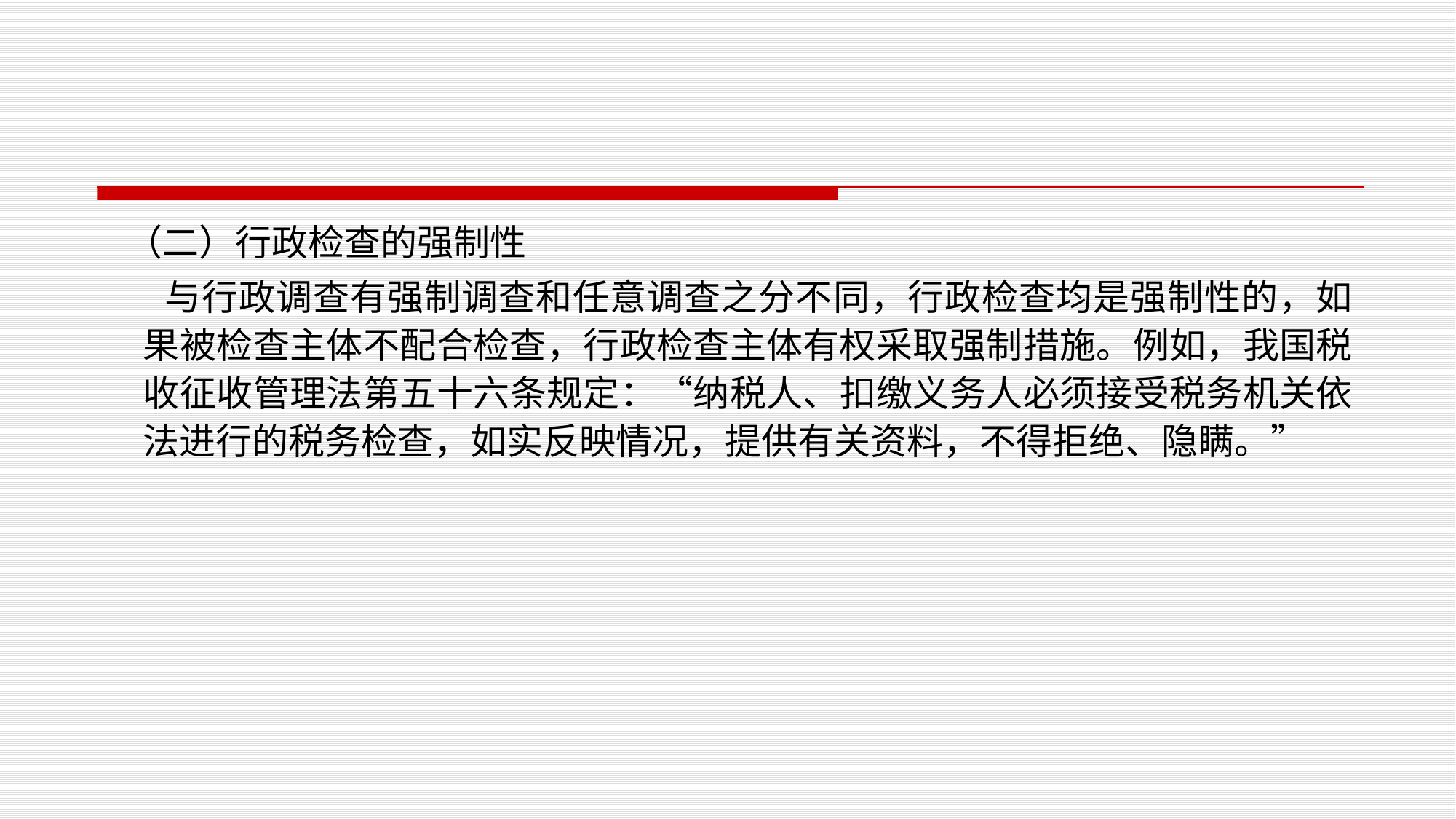

#
  （二）行政检查的强制性
      与行政调查有强制调查和任意调查之分不同，行政检查均是强制性的，如果被检查主体不配合检查，行政检查主体有权采取强制措施。例如，我国税收征收管理法第五十六条规定：“纳税人、扣缴义务人必须接受税务机关依法进行的税务检查，如实反映情况，提供有关资料，不得拒绝、隐瞒。”